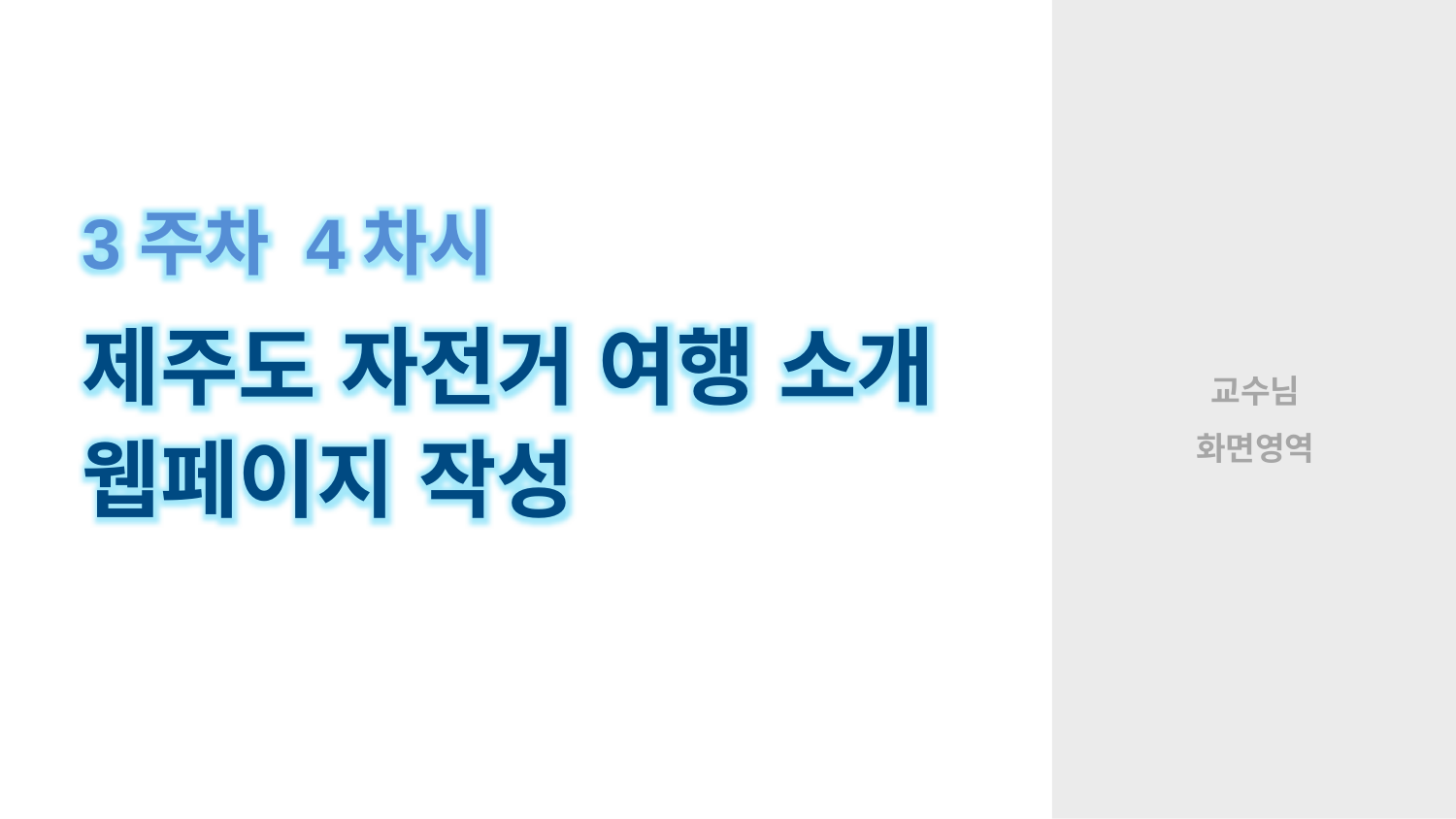

3주차 4차시
제주도 자전거 여행 소개
웹페이지 작성